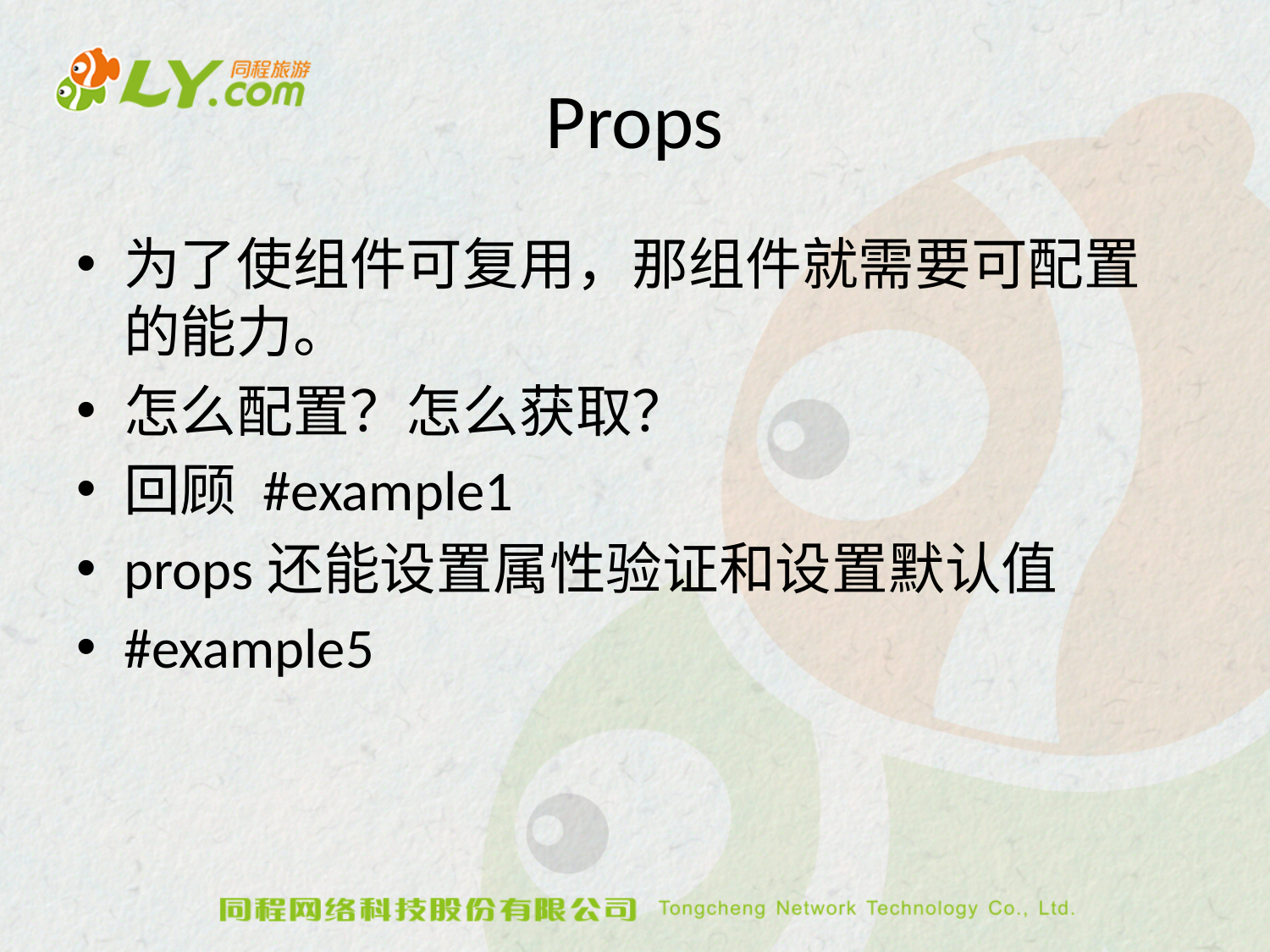

# Props
为了使组件可复用，那组件就需要可配置的能力。
怎么配置？怎么获取？
回顾 #example1
props还能设置属性验证和设置默认值
#example5